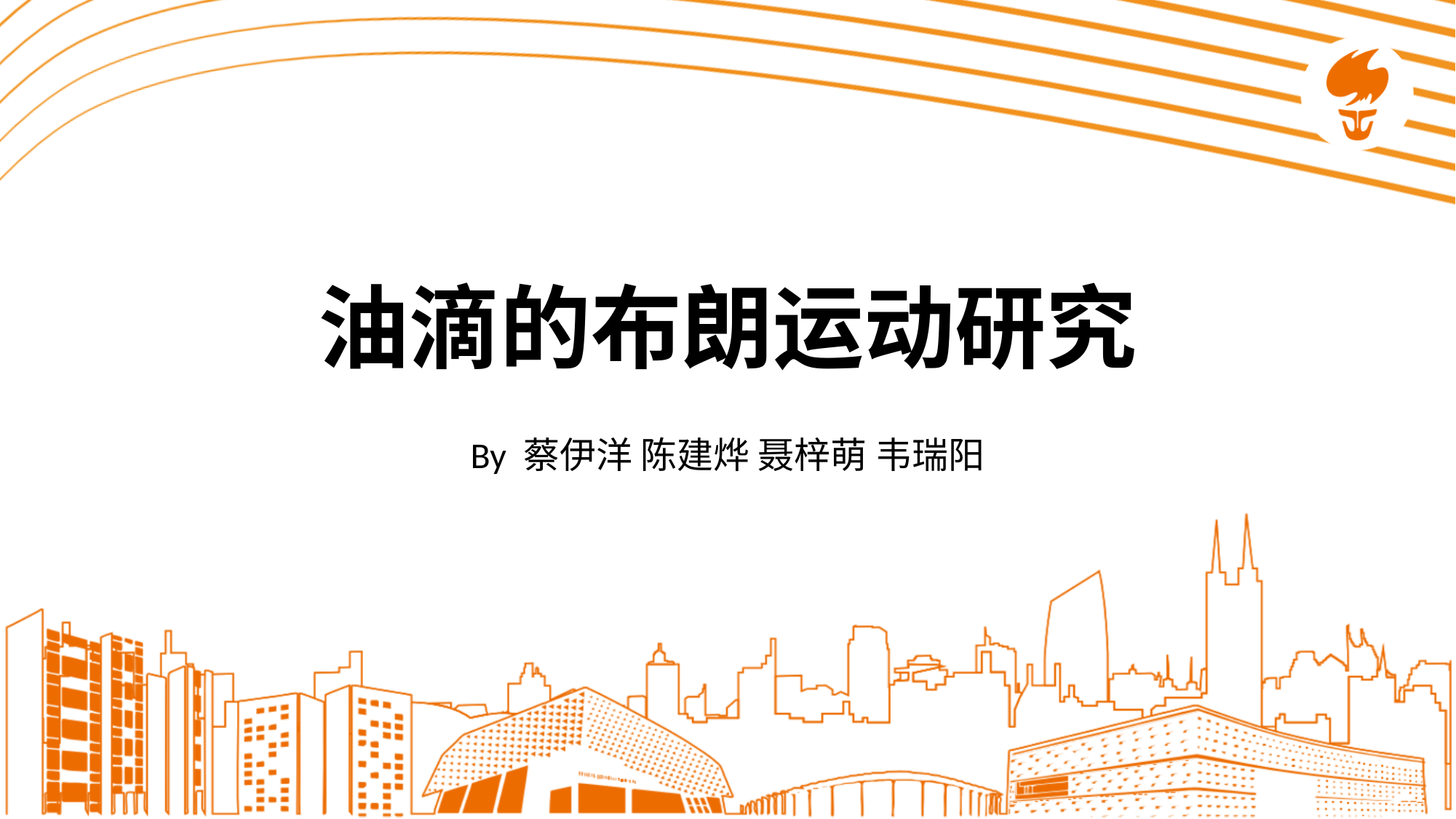

# 油滴的布朗运动研究
By 蔡伊洋 陈建烨 聂梓萌 韦瑞阳